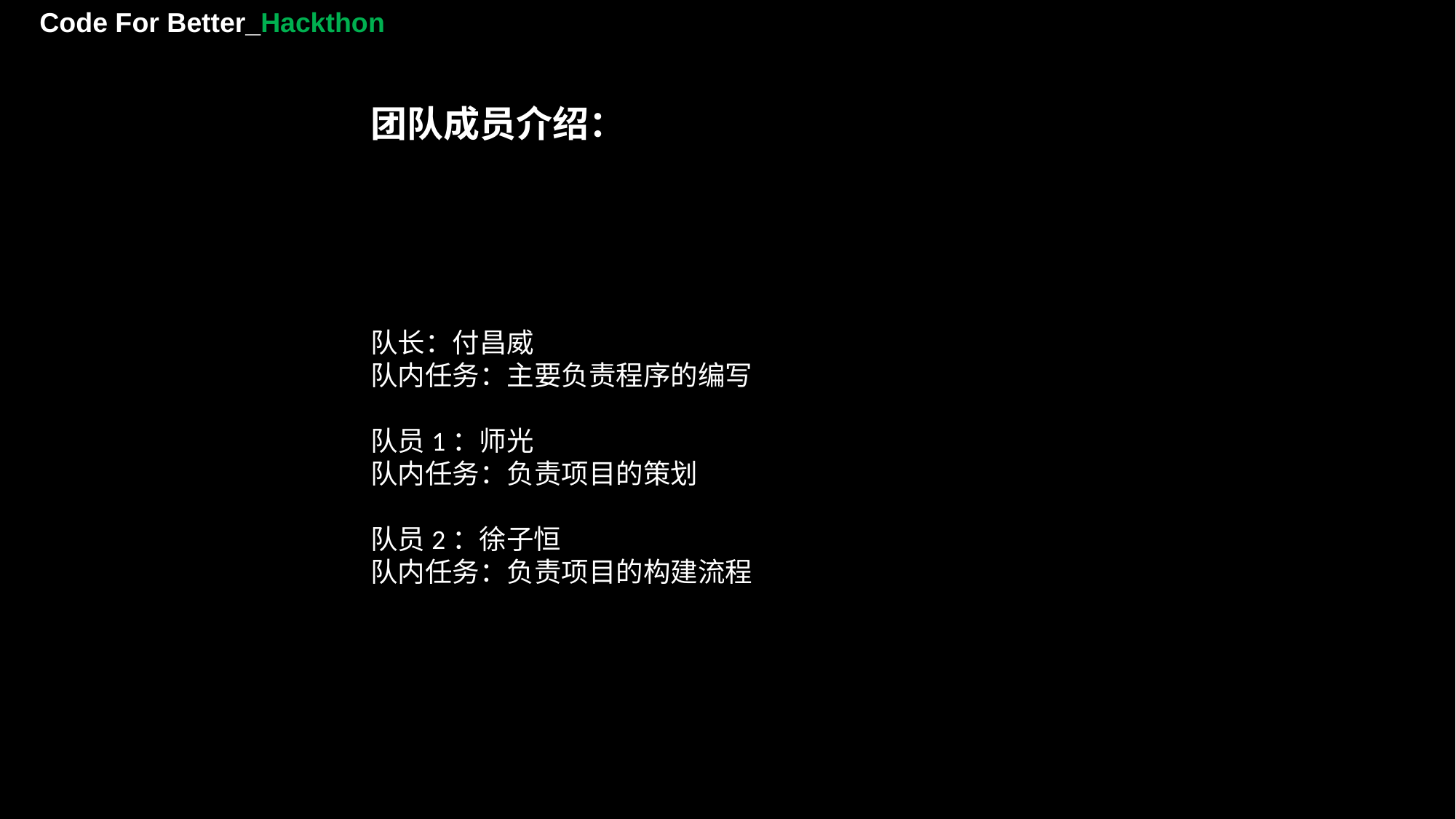

Code For Better_Hackthon
团队成员介绍：
队长：付昌威
队内任务：主要负责程序的编写

队员1：师光
队内任务：负责项目的策划

队员2：徐子恒
队内任务：负责项目的构建流程